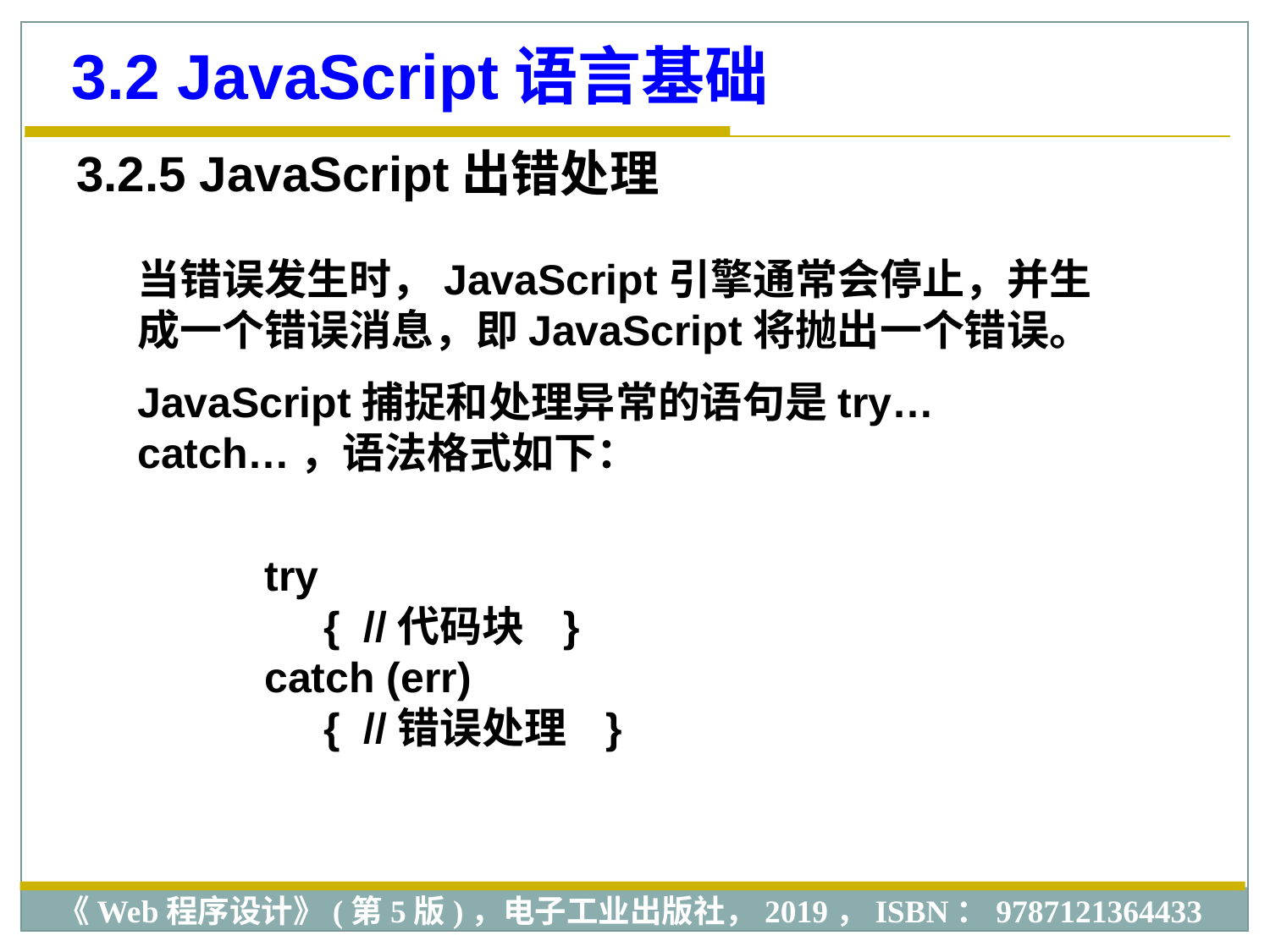

3.2 JavaScript语言基础
3.2.5 JavaScript出错处理
当错误发生时，JavaScript引擎通常会停止，并生成一个错误消息，即JavaScript将抛出一个错误。
JavaScript捕捉和处理异常的语句是try…catch…，语法格式如下：

try
     {  //代码块   }
catch (err)
     {  //错误处理   }